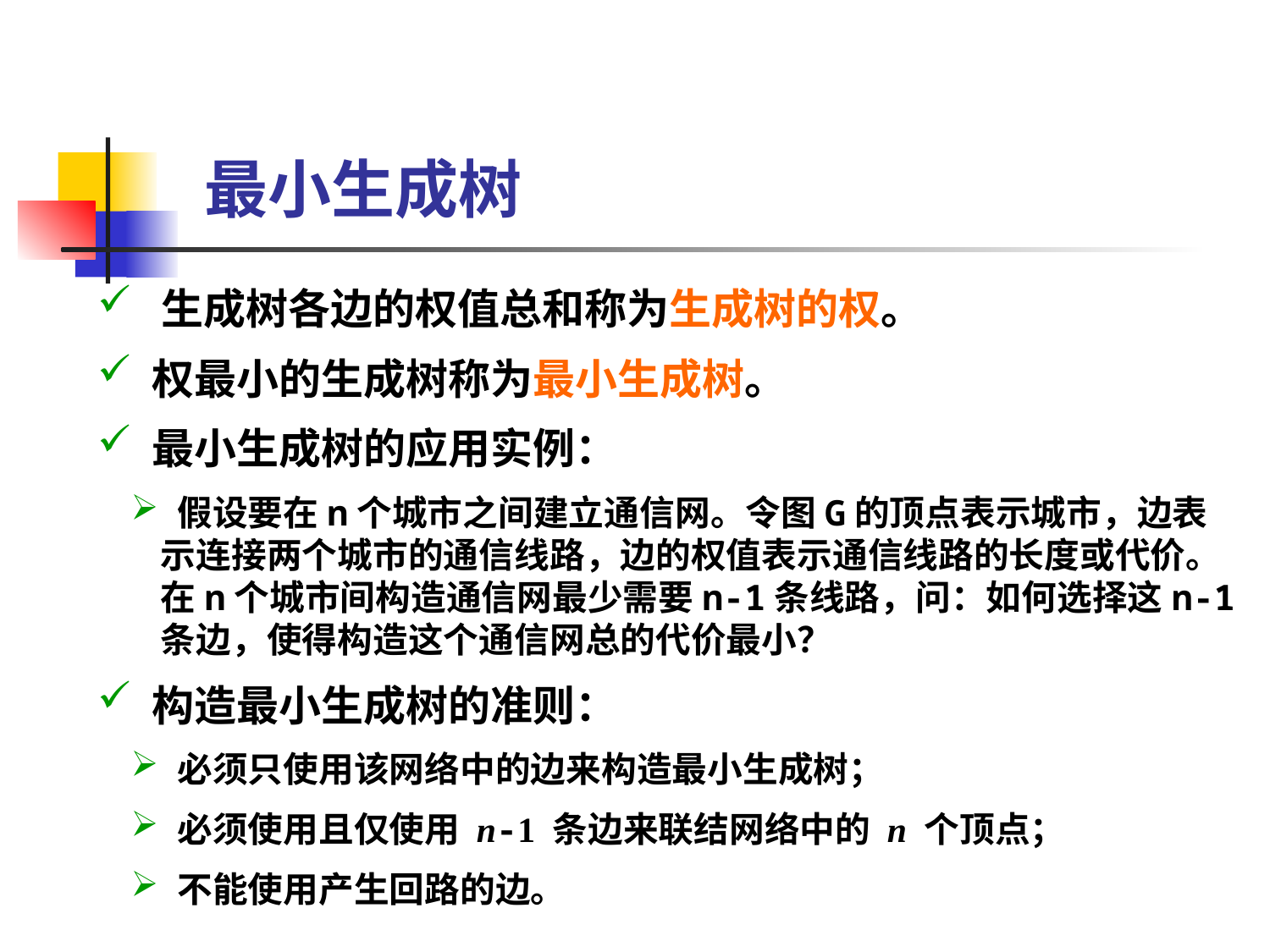

最小生成树
  生成树各边的权值总和称为生成树的权。
 权最小的生成树称为最小生成树。
 最小生成树的应用实例：
 假设要在n个城市之间建立通信网。令图G的顶点表示城市，边表示连接两个城市的通信线路，边的权值表示通信线路的长度或代价。在n个城市间构造通信网最少需要n-1条线路，问：如何选择这n-1条边，使得构造这个通信网总的代价最小？
 构造最小生成树的准则：
 必须只使用该网络中的边来构造最小生成树；
 必须使用且仅使用 n-1 条边来联结网络中的 n 个顶点；
 不能使用产生回路的边。